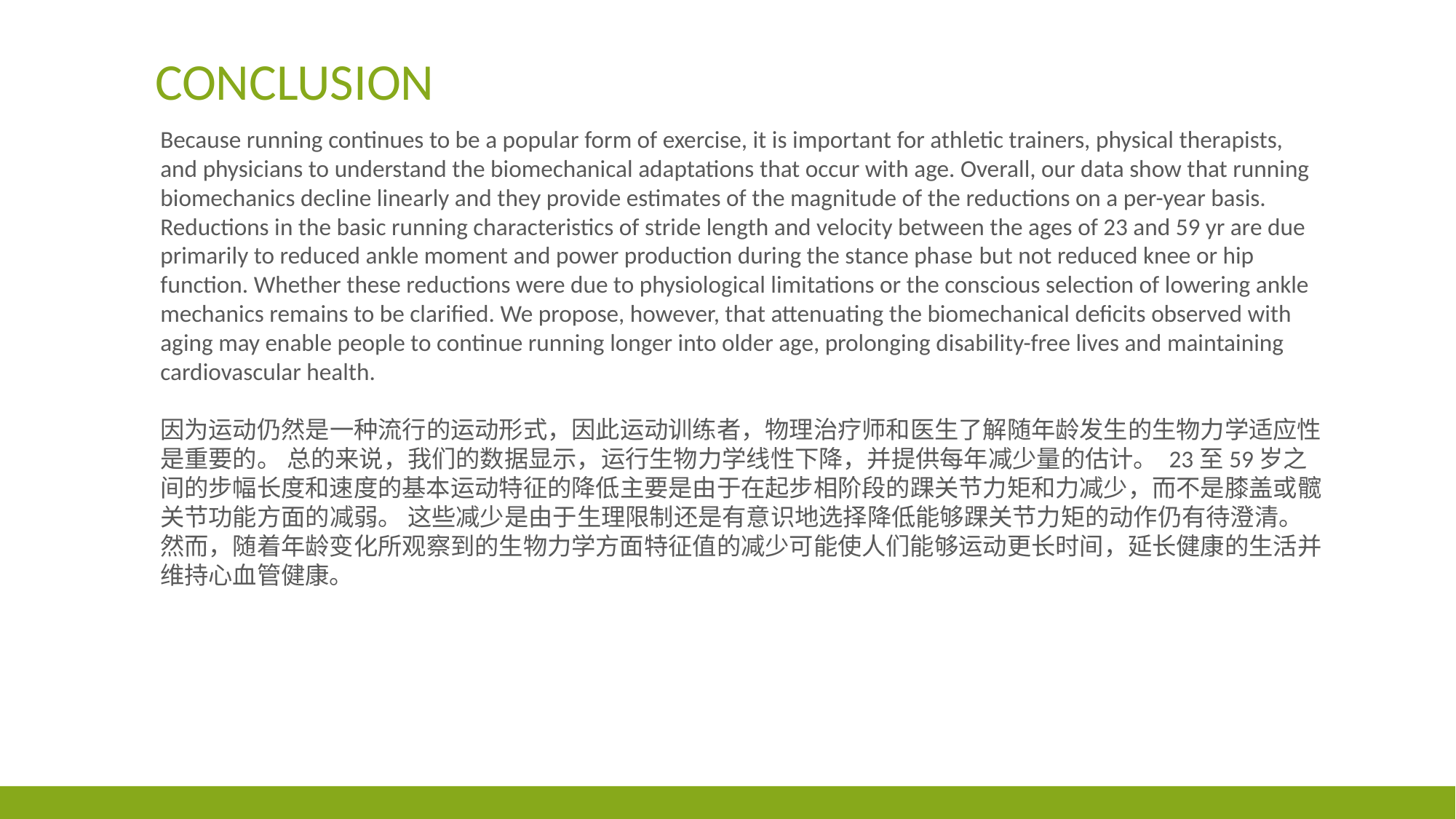

CONCLUSION
Because running continues to be a popular form of exercise, it is important for athletic trainers, physical therapists, and physicians to understand the biomechanical adaptations that occur with age. Overall, our data show that running biomechanics decline linearly and they provide estimates of the magnitude of the reductions on a per-year basis. Reductions in the basic running characteristics of stride length and velocity between the ages of 23 and 59 yr are due primarily to reduced ankle moment and power production during the stance phase but not reduced knee or hip function. Whether these reductions were due to physiological limitations or the conscious selection of lowering ankle mechanics remains to be clarified. We propose, however, that attenuating the biomechanical deficits observed with aging may enable people to continue running longer into older age, prolonging disability-free lives and maintaining cardiovascular health.

因为运动仍然是一种流行的运动形式，因此运动训练者，物理治疗师和医生了解随年龄发生的生物力学适应性是重要的。 总的来说，我们的数据显示，运行生物力学线性下降，并提供每年减少量的估计。 23至59岁之间的步幅长度和速度的基本运动特征的降低主要是由于在起步相阶段的踝关节力矩和力减少，而不是膝盖或髋关节功能方面的减弱。 这些减少是由于生理限制还是有意识地选择降低能够踝关节力矩的动作仍有待澄清。 然而，随着年龄变化所观察到的生物力学方面特征值的减少可能使人们能够运动更长时间，延长健康的生活并维持心血管健康。